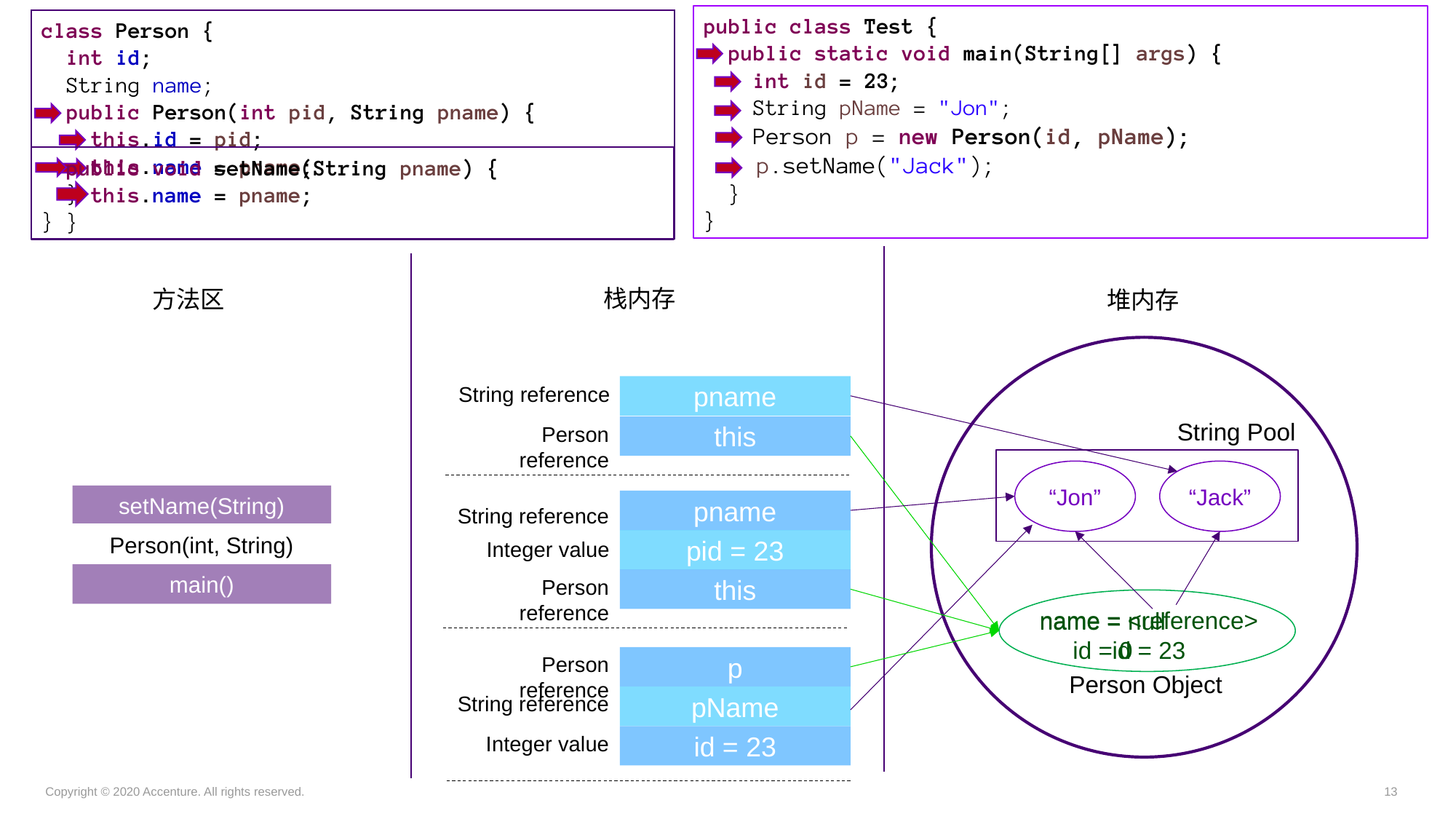

public class Test {
  public static void main(String[] args) {
    int id = 23;
    String pName = "Jon";
    Person p = new Person(id, pName);
    p.setName("Jack");
  }
}
class Person {
  int id;
  String name;
  public Person(int pid, String pname) {
    this.id = pid;
    this.name = pname;
  }
}

  public void setName(String pname) {
    this.name = pname;
  }

栈内存
方法区
堆内存

pname
String reference
this
Person reference
String Pool

“Jon”
“Jack”
setName(String)
pname
String reference
Person(int, String)
pid = 23
Integer value
main()
this
Person reference

name = <reference>
id = 23
name = null
id = 0
p
Person reference
Person Object
pName
String reference
id = 23
Integer value
Copyright © 2020 Accenture. All rights reserved.
13